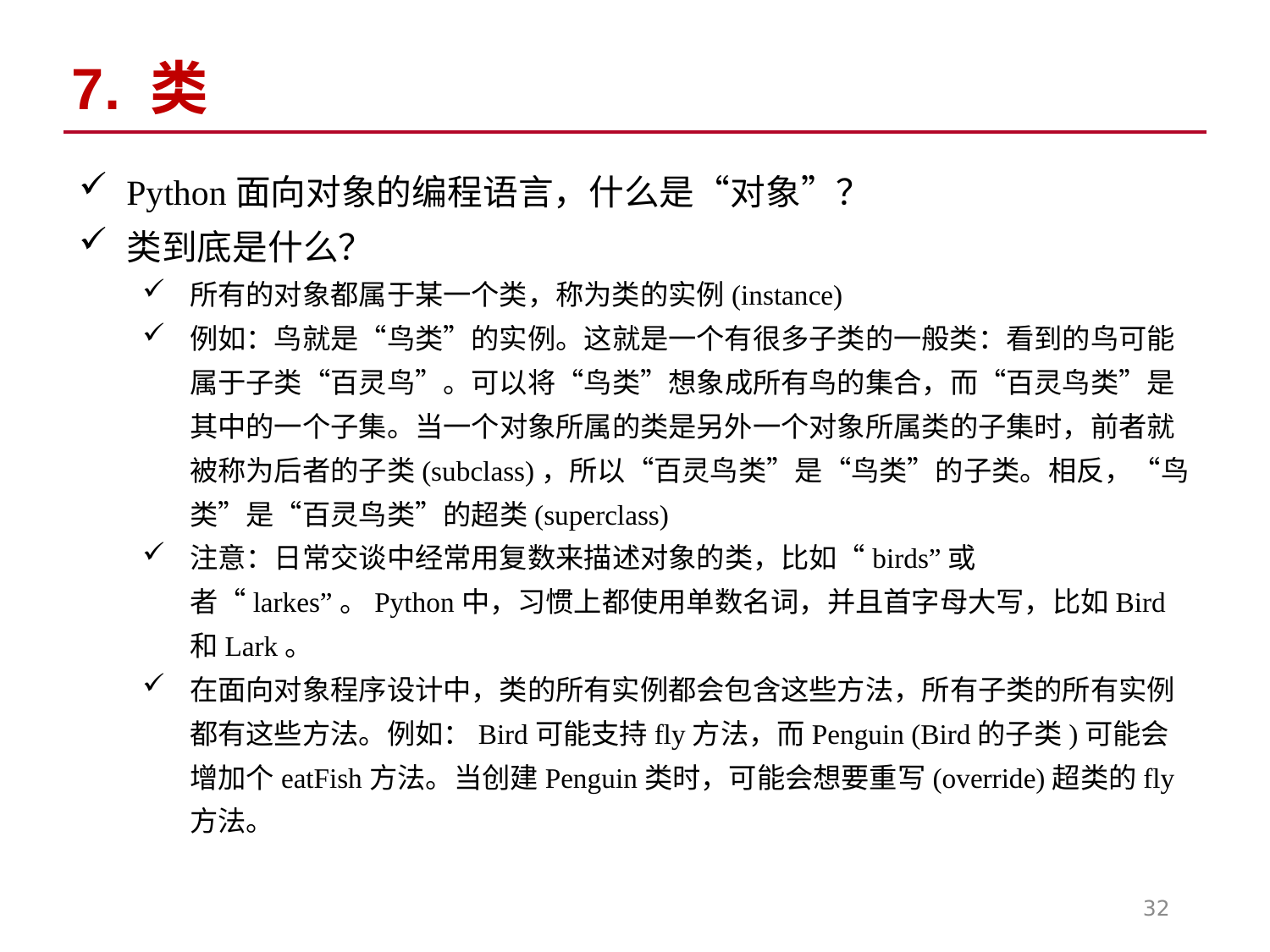

7. 类
Python面向对象的编程语言，什么是“对象”？
类到底是什么？
所有的对象都属于某一个类，称为类的实例(instance)
例如：鸟就是“鸟类”的实例。这就是一个有很多子类的一般类：看到的鸟可能属于子类“百灵鸟”。可以将“鸟类”想象成所有鸟的集合，而“百灵鸟类”是其中的一个子集。当一个对象所属的类是另外一个对象所属类的子集时，前者就被称为后者的子类(subclass)，所以“百灵鸟类”是“鸟类”的子类。相反，“鸟类”是“百灵鸟类”的超类(superclass)
注意：日常交谈中经常用复数来描述对象的类，比如“birds”或者“larkes”。Python中，习惯上都使用单数名词，并且首字母大写，比如Bird和Lark。
在面向对象程序设计中，类的所有实例都会包含这些方法，所有子类的所有实例都有这些方法。例如：Bird可能支持fly方法，而Penguin (Bird的子类)可能会增加个eatFish方法。当创建Penguin类时，可能会想要重写(override)超类的fly方法。
32